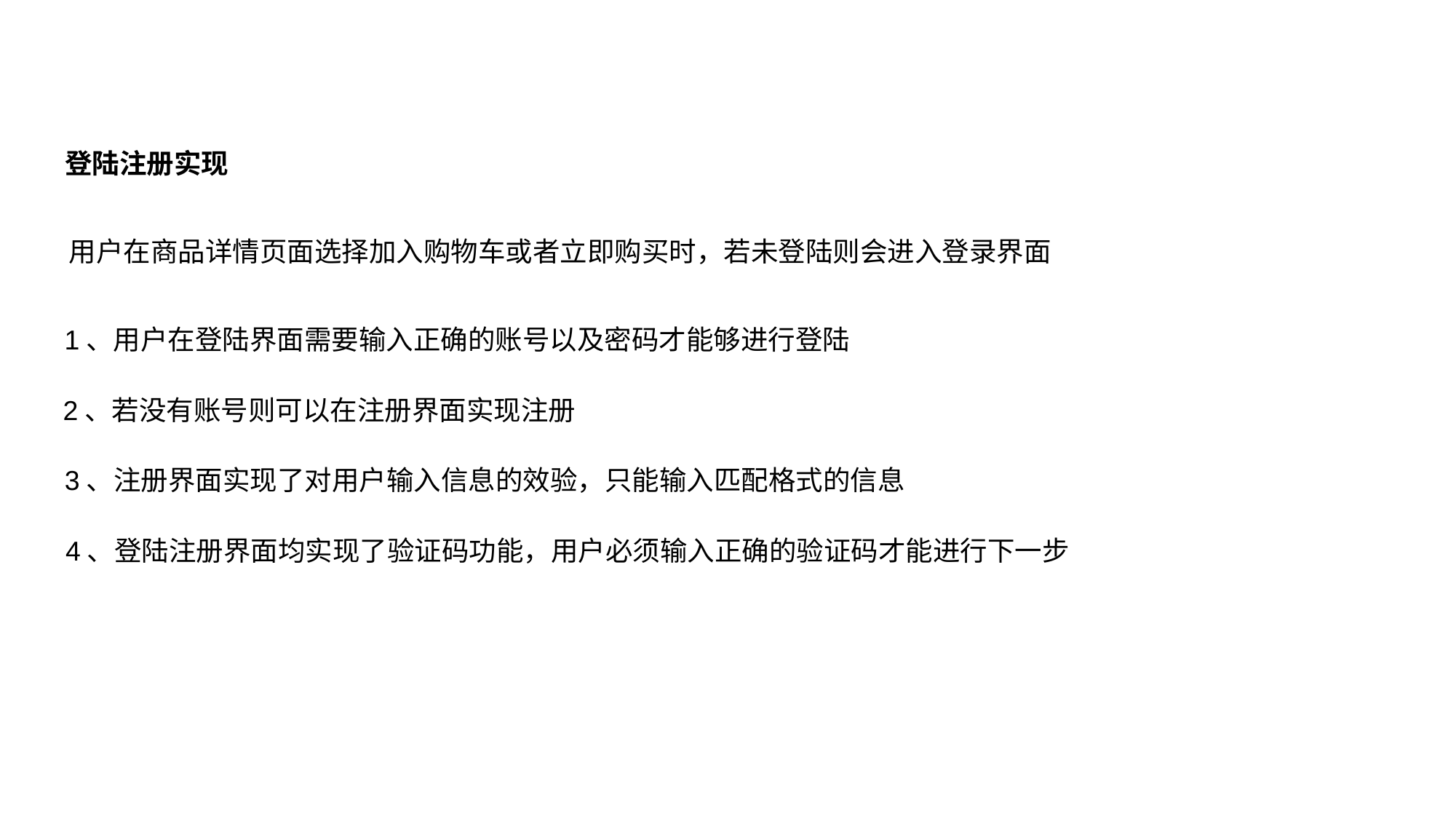

登陆注册实现
用户在商品详情页面选择加入购物车或者立即购买时，若未登陆则会进入登录界面
1、用户在登陆界面需要输入正确的账号以及密码才能够进行登陆
2、若没有账号则可以在注册界面实现注册
3、注册界面实现了对用户输入信息的效验，只能输入匹配格式的信息
4、登陆注册界面均实现了验证码功能，用户必须输入正确的验证码才能进行下一步